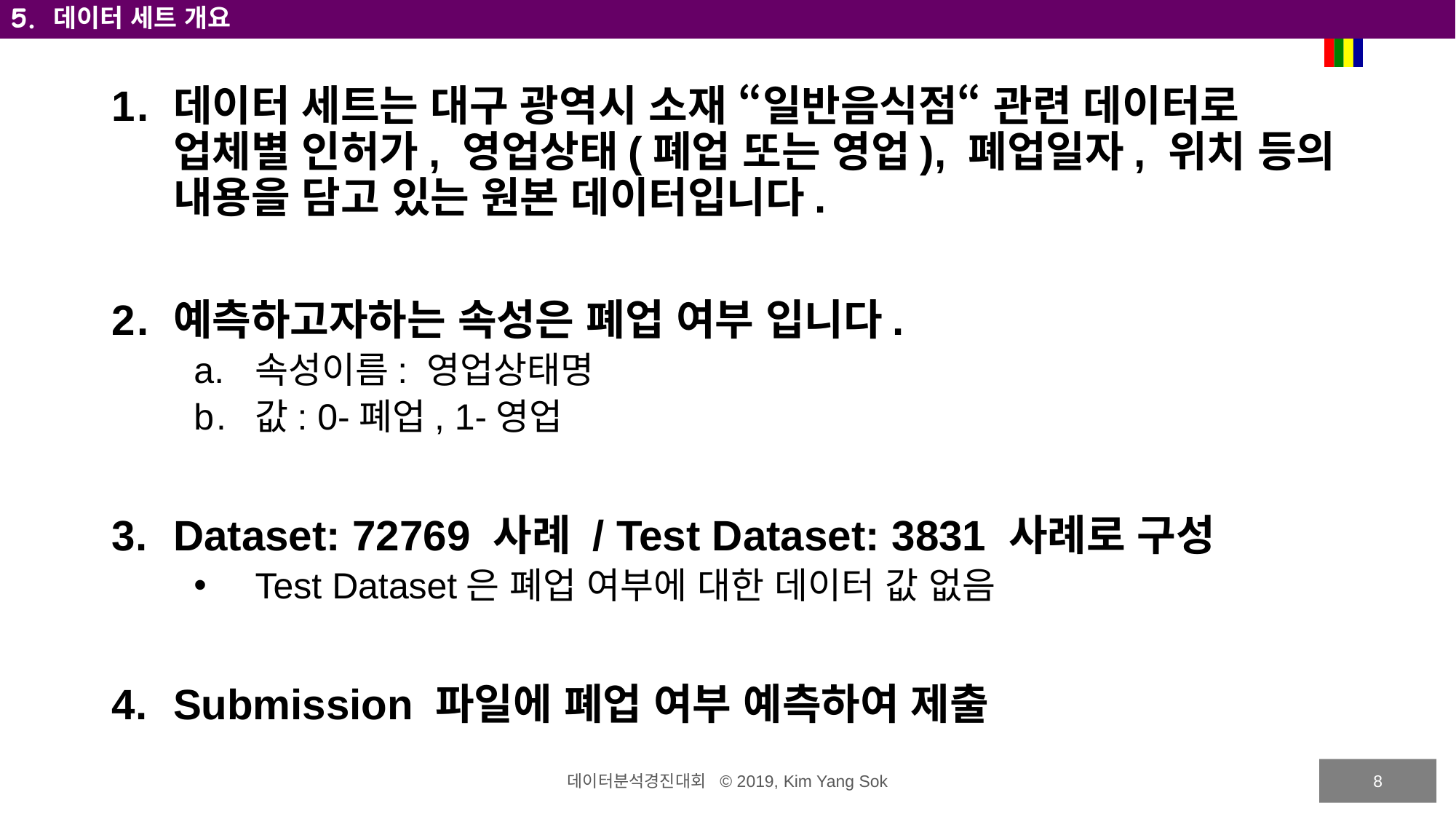

# 5. 데이터 세트 개요
데이터 세트는 대구 광역시 소재 “일반음식점“ 관련 데이터로 업체별 인허가, 영업상태(폐업 또는 영업), 폐업일자, 위치 등의 내용을 담고 있는 원본 데이터입니다.

예측하고자하는 속성은 폐업 여부 입니다.
속성이름: 영업상태명
값: 0-폐업, 1-영업

Dataset: 72769 사례 / Test Dataset: 3831 사례로 구성
Test Dataset은 폐업 여부에 대한 데이터 값 없음

Submission 파일에 폐업 여부 예측하여 제출

8
데이터분석경진대회  © 2019, Kim Yang Sok